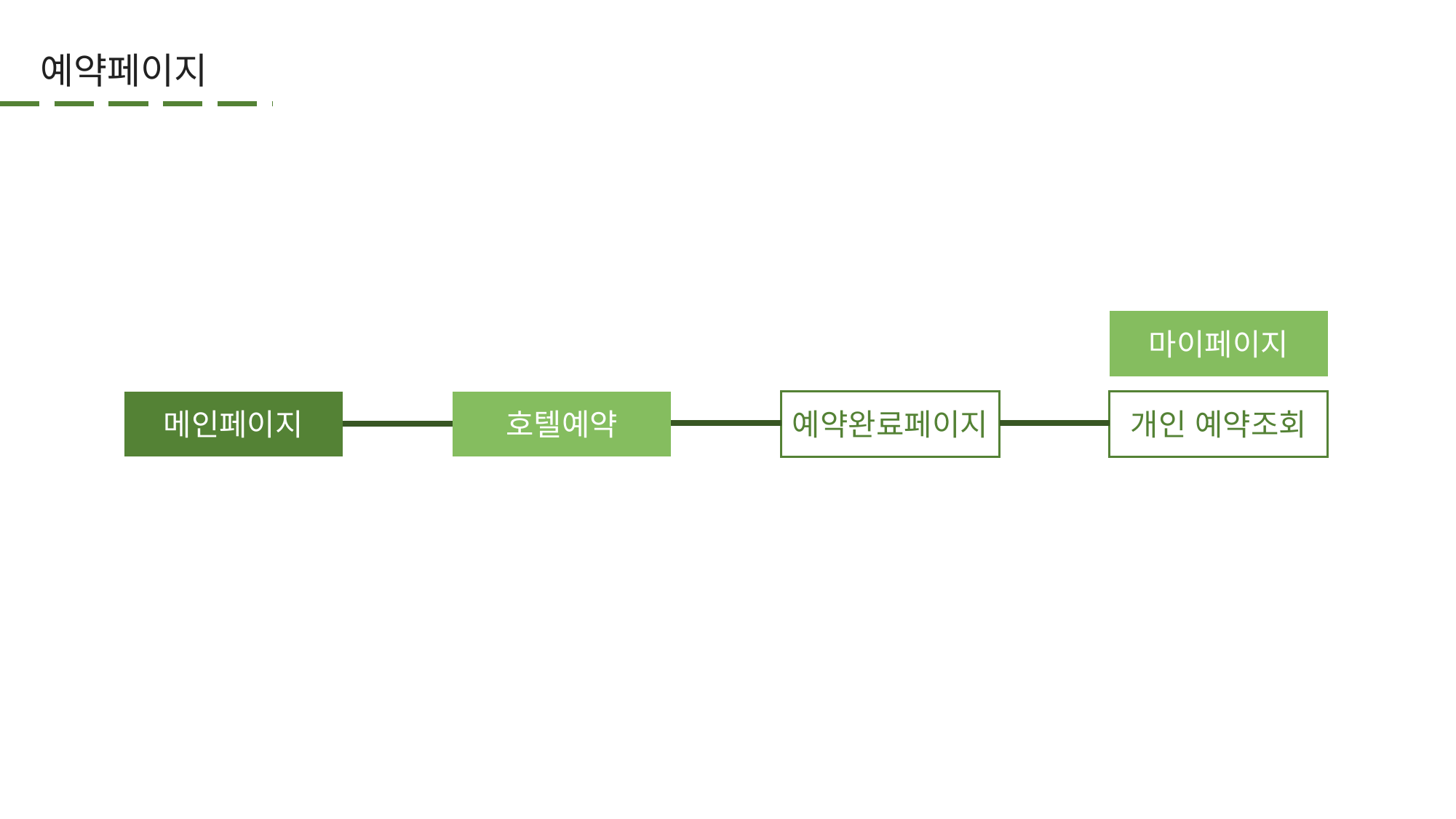

# 예약페이지
마이페이지
메인페이지
호텔예약
예약완료페이지
개인 예약조회